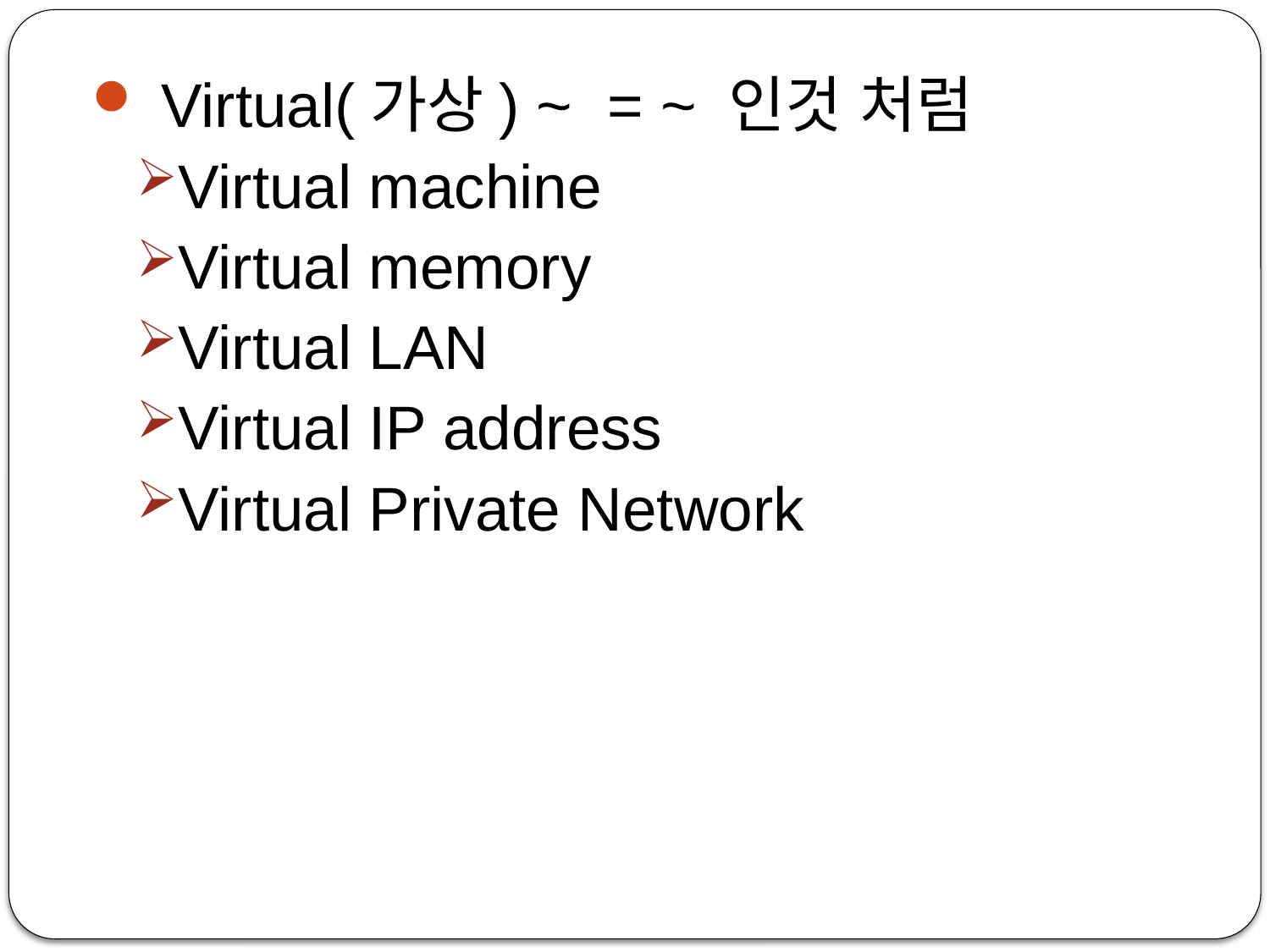

Virtual(가상) ~  = ~ 인것 처럼
Virtual machine
Virtual memory
Virtual LAN
Virtual IP address
Virtual Private Network